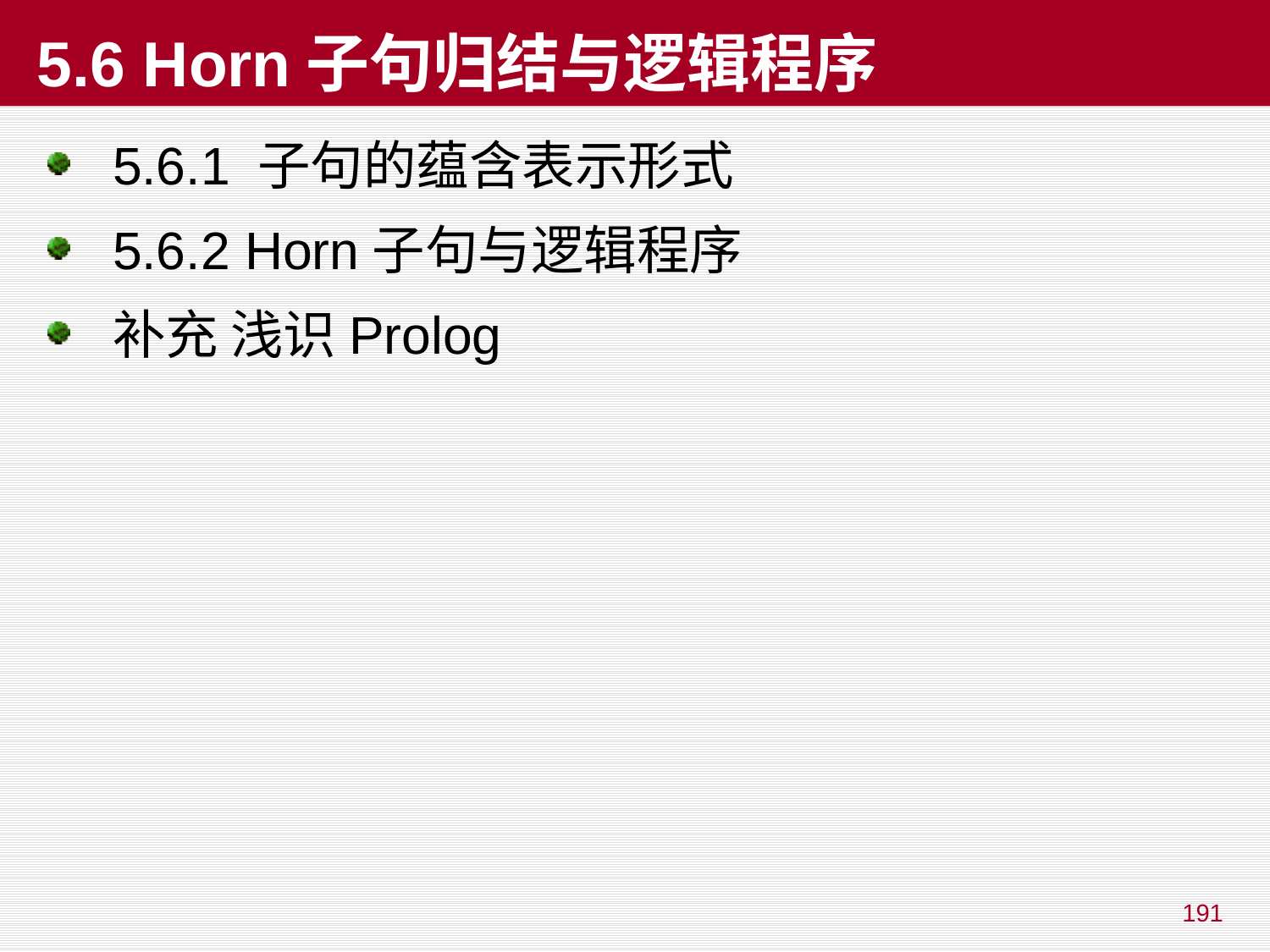

# 5.6 Horn子句归结与逻辑程序
5.6.1 子句的蕴含表示形式
5.6.2 Horn子句与逻辑程序
补充 浅识Prolog
191